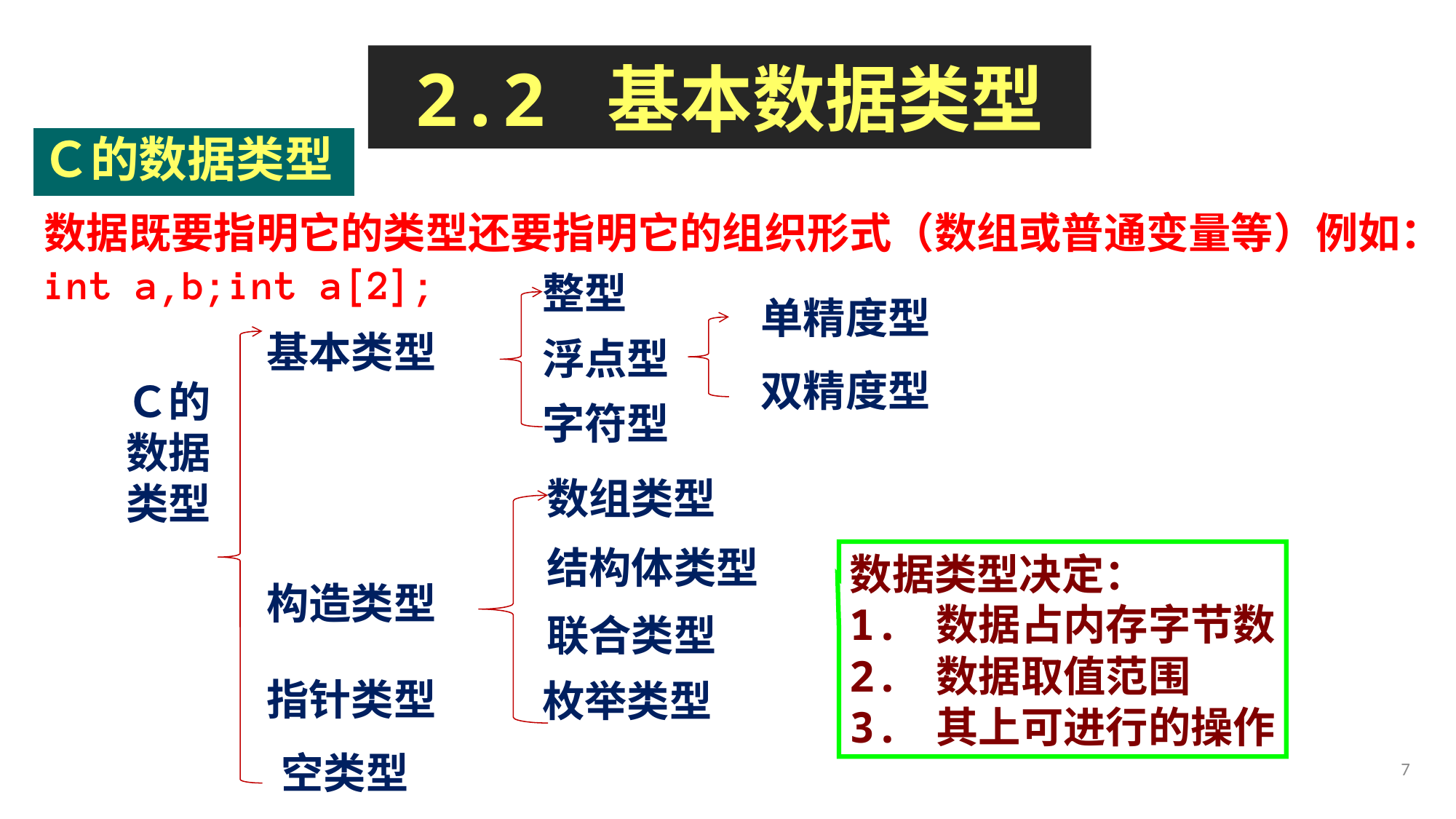

2.2 基本数据类型
Ｃ的数据类型
数据既要指明它的类型还要指明它的组织形式（数组或普通变量等）例如：int a,b;int a[2];
整型

单精度型

基本类型

浮点型
双精度型
Ｃ的数据类型
字符型
数组类型

结构体类型
构造类型
联合类型
指针类型
枚举类型
空类型
数据类型决定：
1. 数据占内存字节数
2. 数据取值范围
3. 其上可进行的操作
7